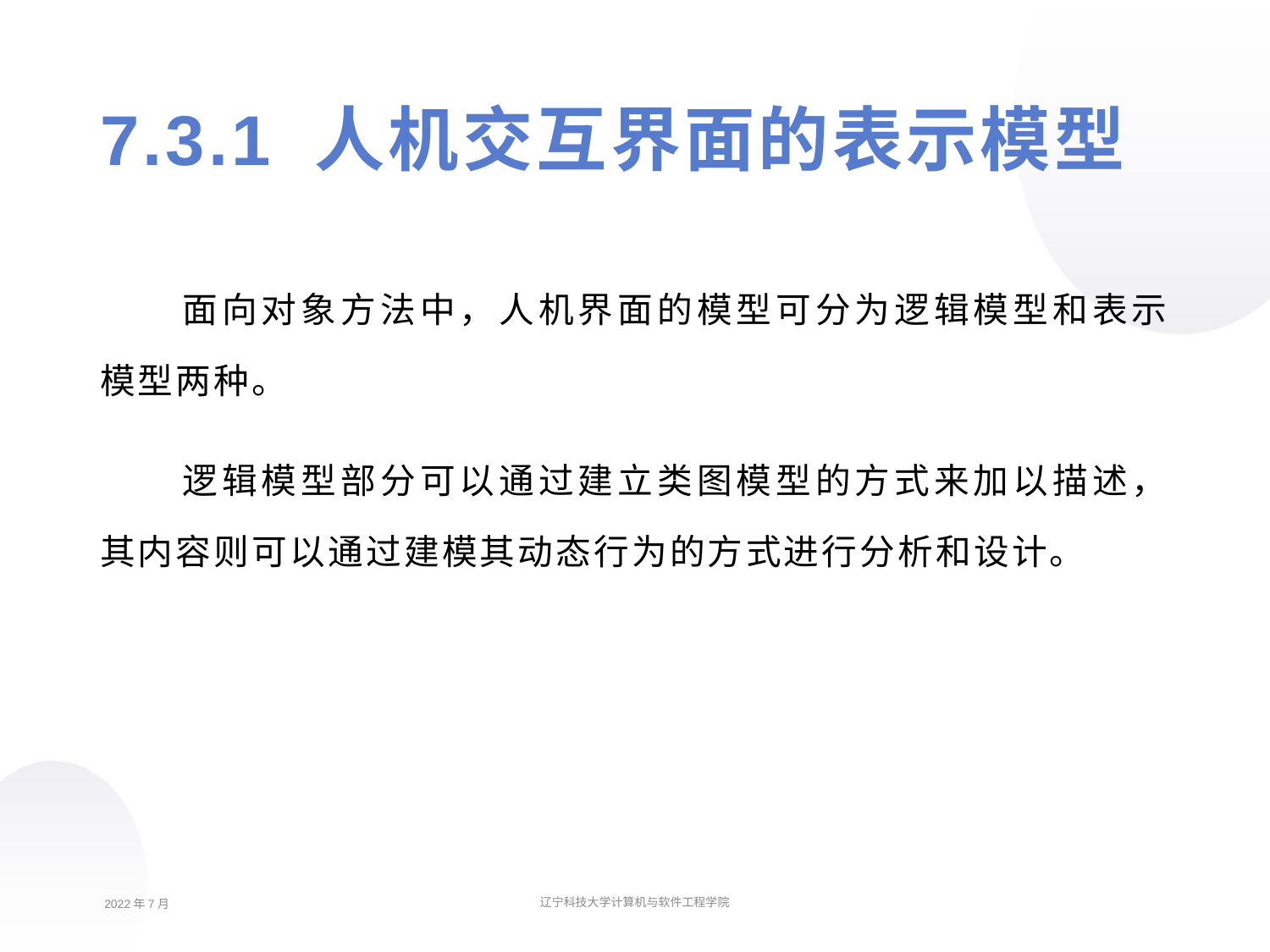

7.3.1 人机交互界面的表示模型
面向对象方法中，人机界面的模型可分为逻辑模型和表示模型两种。
逻辑模型部分可以通过建立类图模型的方式来加以描述，其内容则可以通过建模其动态行为的方式进行分析和设计。

2022年7月
辽宁科技大学计算机与软件工程学院
52